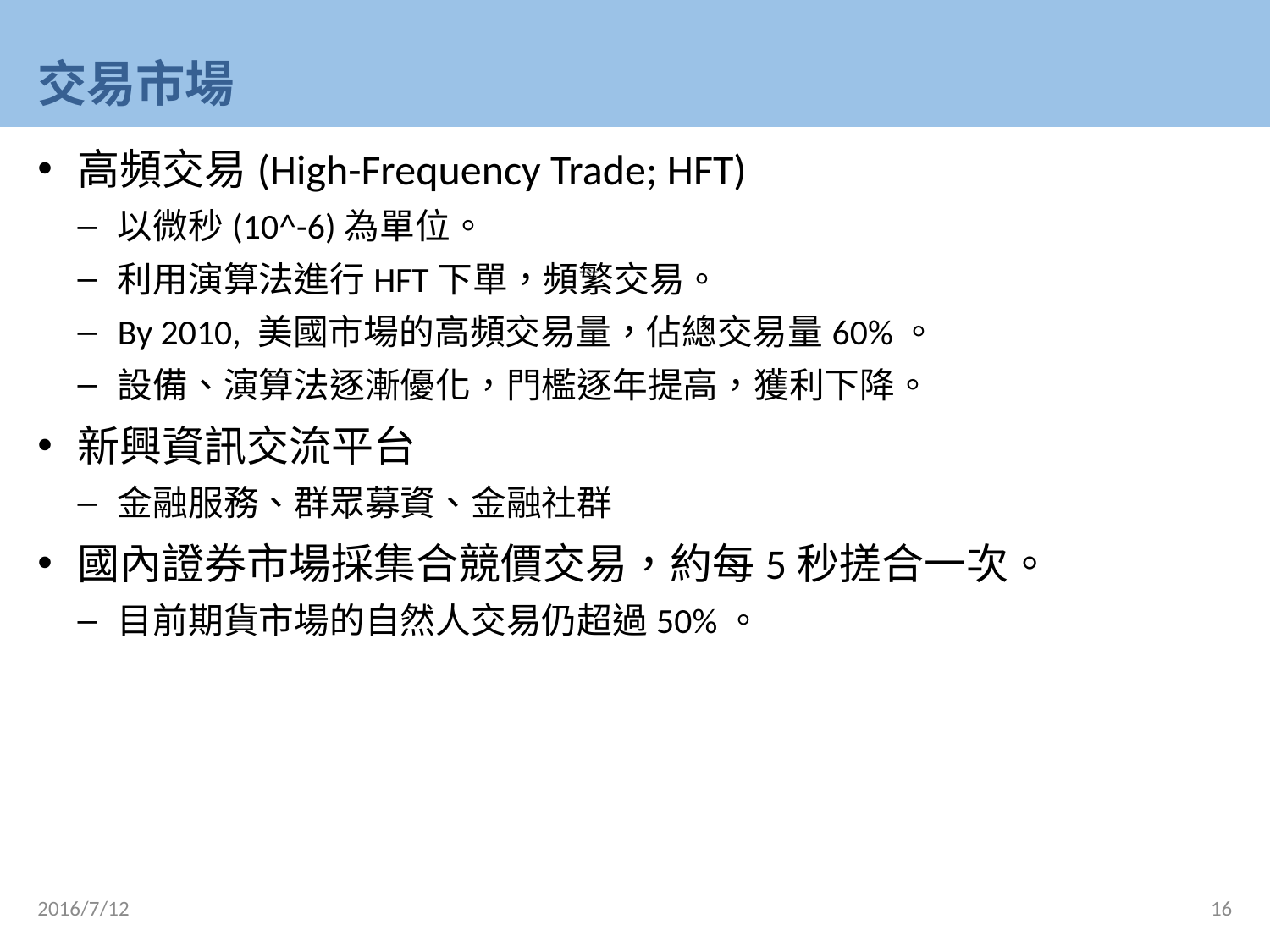

# 交易市場
高頻交易(High-Frequency Trade; HFT)
以微秒(10^-6)為單位。
利用演算法進行HFT下單，頻繁交易。
By 2010, 美國市場的高頻交易量，佔總交易量60%。
設備、演算法逐漸優化，門檻逐年提高，獲利下降。
新興資訊交流平台
金融服務、群眾募資、金融社群
國內證券市場採集合競價交易，約每5秒搓合一次。
目前期貨市場的自然人交易仍超過50%。
2016/7/12
16